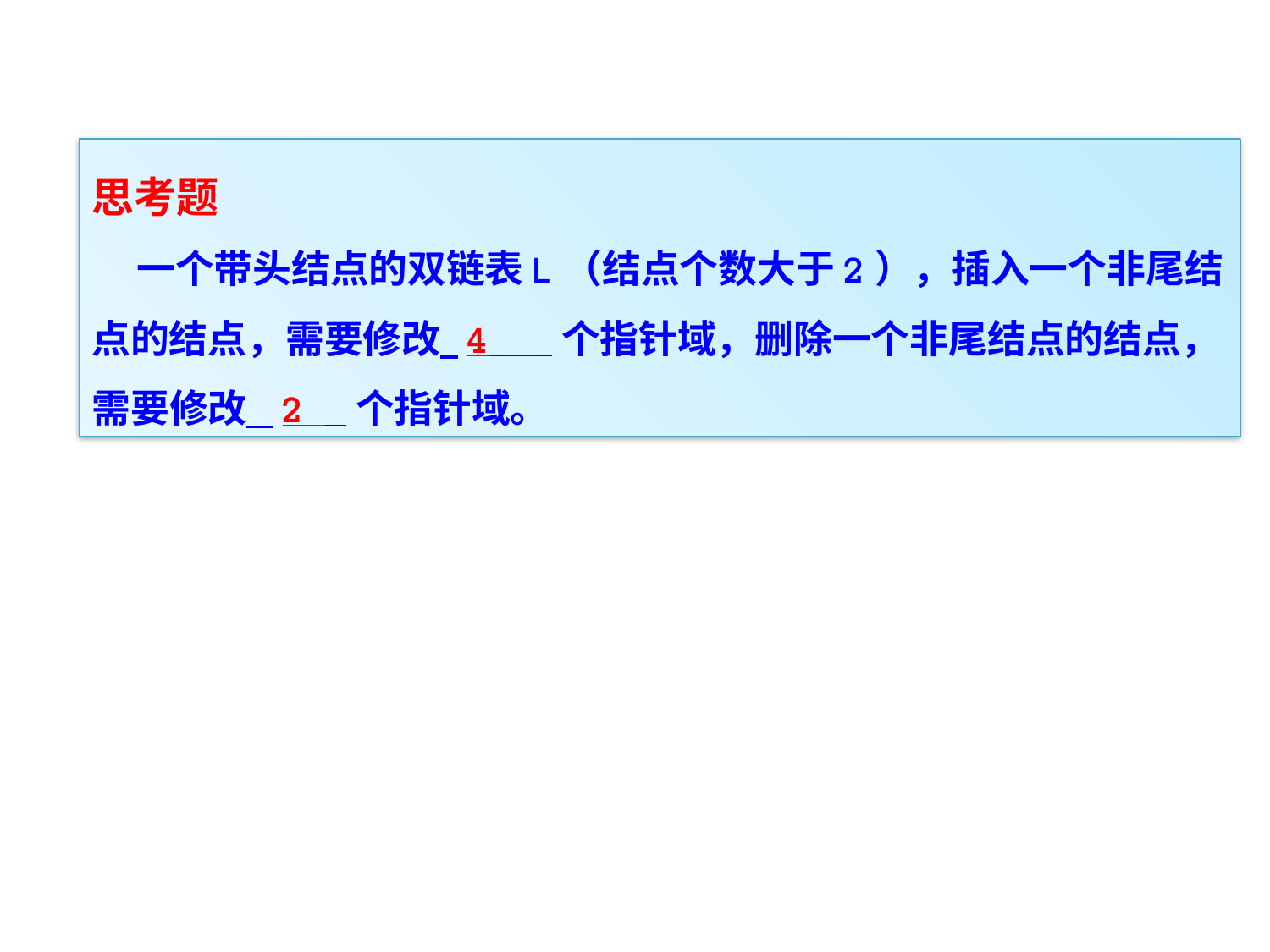

思考题
    一个带头结点的双链表L（结点个数大于2），插入一个非尾结点的结点，需要修改  4   个指针域，删除一个非尾结点的结点，需要修改   2  个指针域。